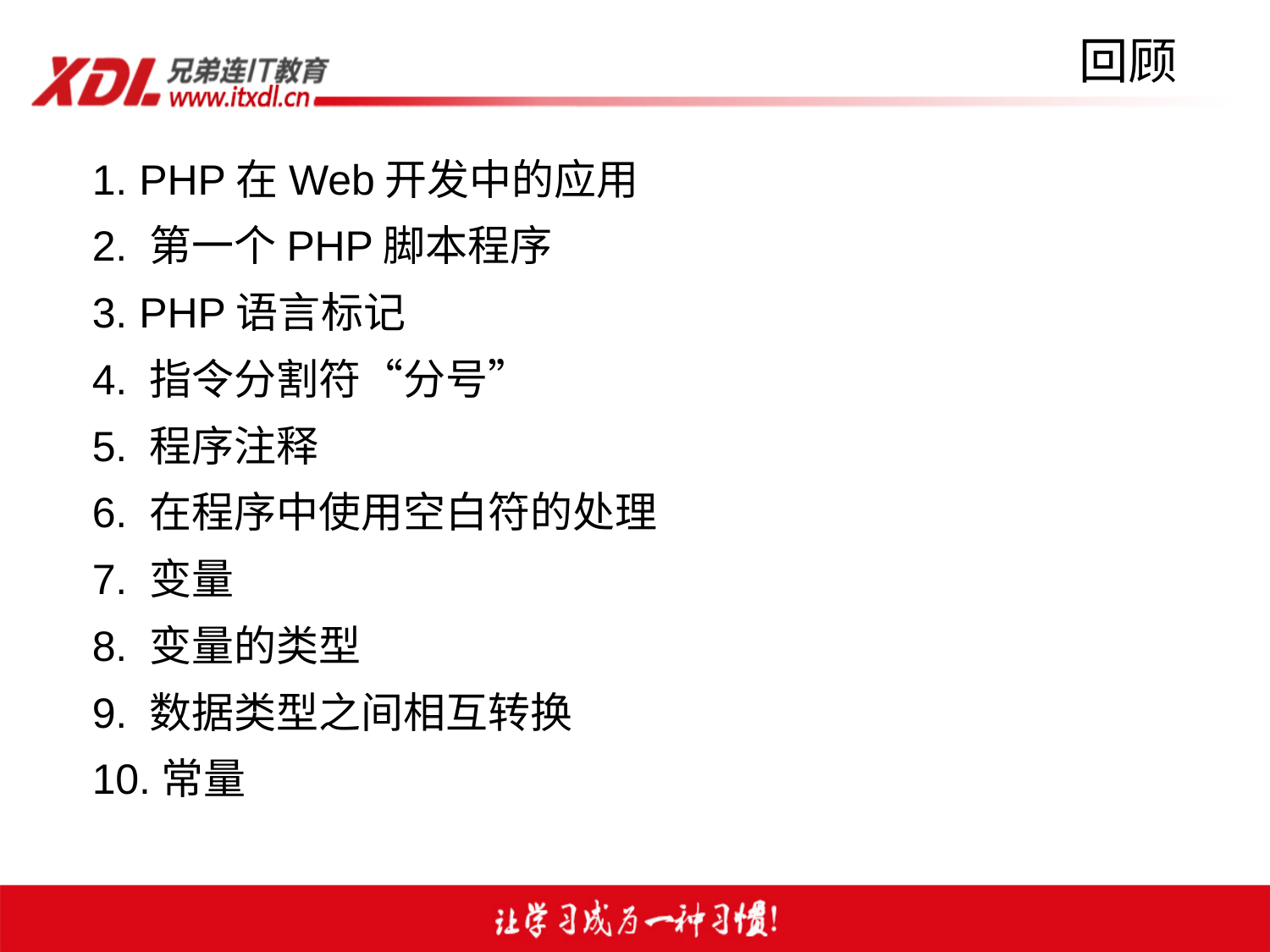

# 回顾
1. PHP在Web开发中的应用
2. 第一个PHP脚本程序
3. PHP语言标记
4. 指令分割符“分号”
5. 程序注释
6. 在程序中使用空白符的处理
7. 变量
8. 变量的类型
9. 数据类型之间相互转换
10.常量